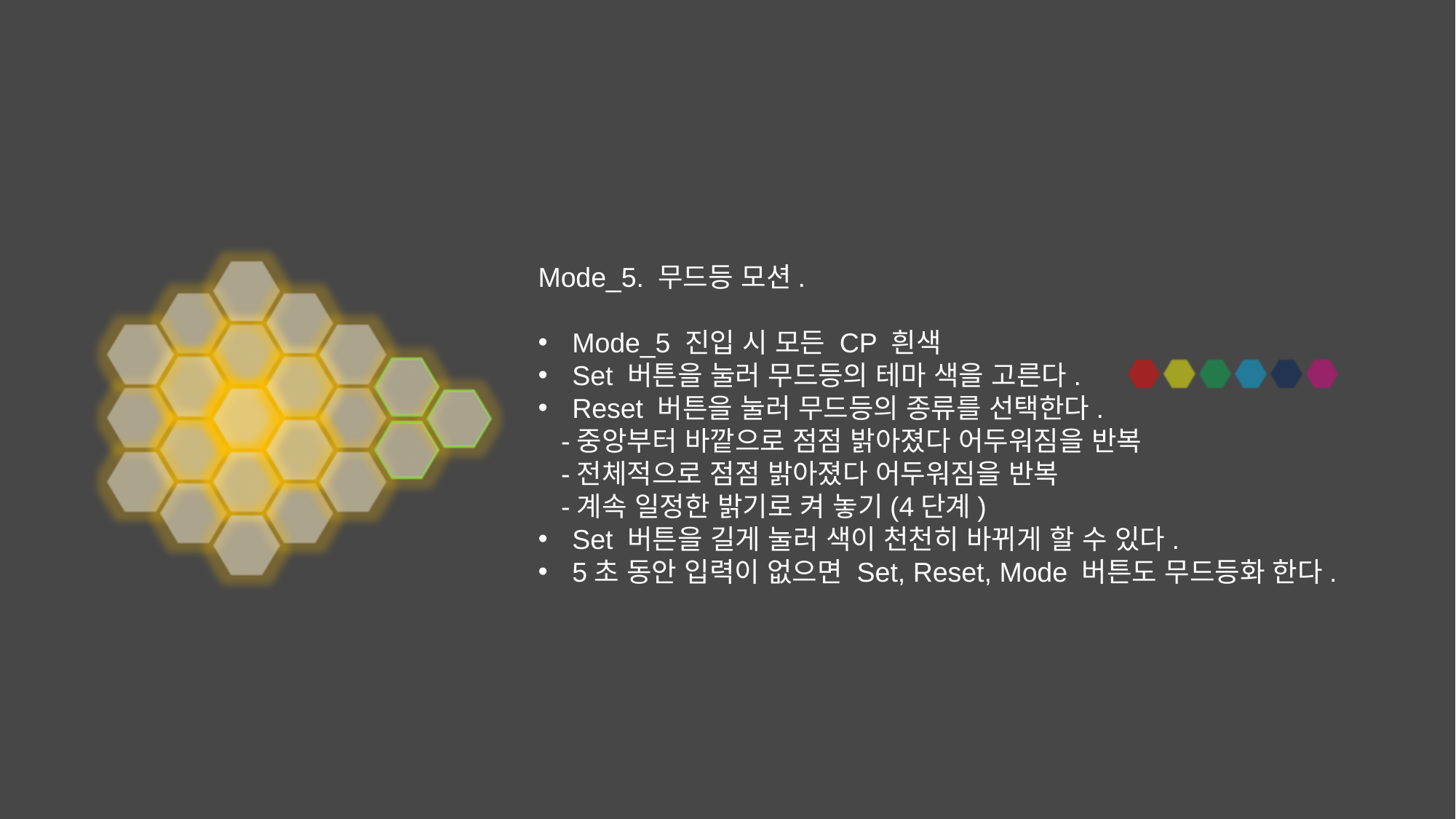

Mode_5. 무드등 모션.

Mode_5 진입 시 모든 CP 흰색
Set 버튼을 눌러 무드등의 테마 색을 고른다.
Reset 버튼을 눌러 무드등의 종류를 선택한다.
   -중앙부터 바깥으로 점점 밝아졌다 어두워짐을 반복
   -전체적으로 점점 밝아졌다 어두워짐을 반복
   -계속 일정한 밝기로 켜 놓기(4단계)
Set 버튼을 길게 눌러 색이 천천히 바뀌게 할 수 있다.
5초 동안 입력이 없으면 Set, Reset, Mode 버튼도 무드등화 한다.